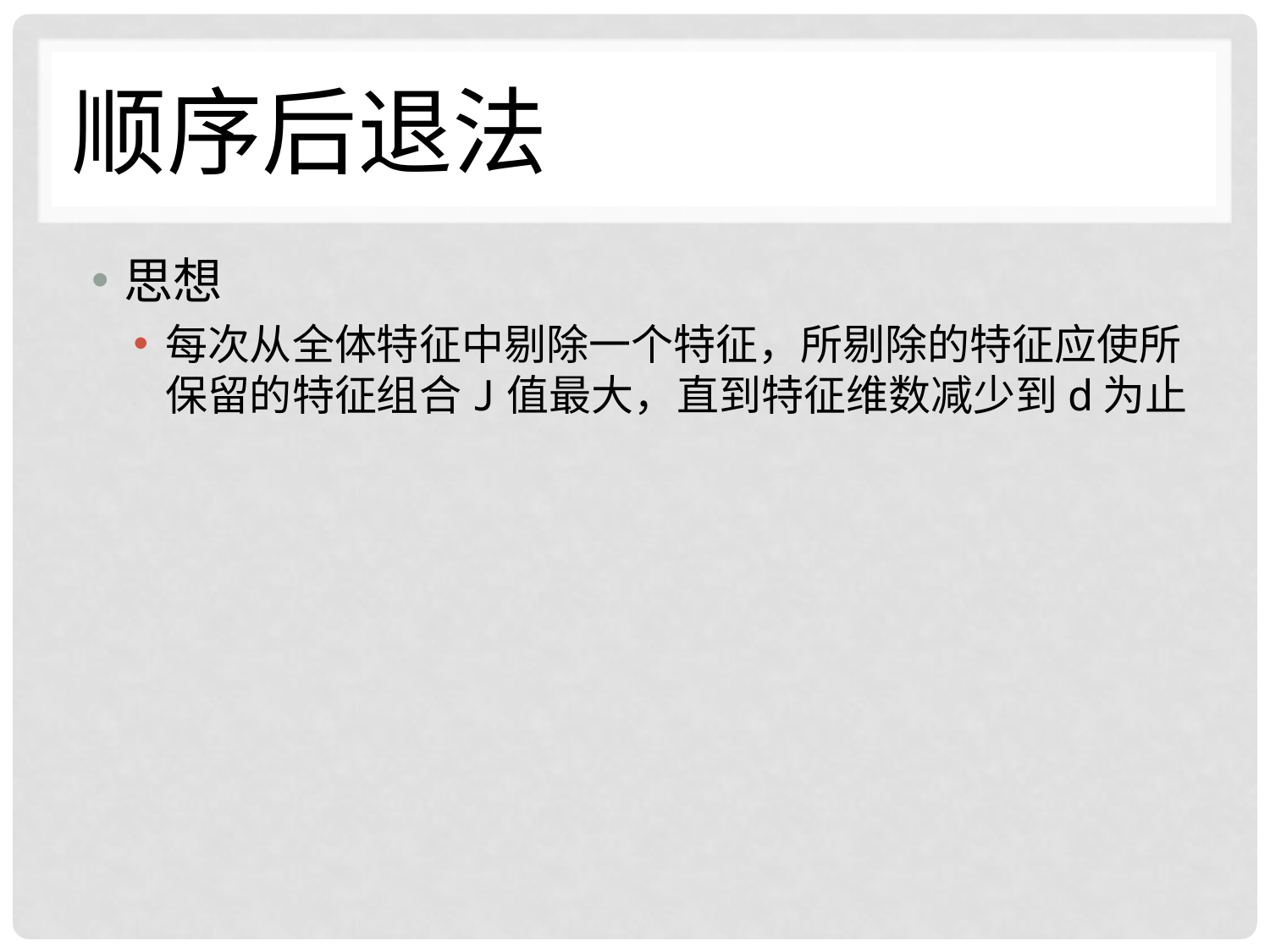

# 顺序后退法
思想
每次从全体特征中剔除一个特征，所剔除的特征应使所保留的特征组合J值最大，直到特征维数减少到d为止